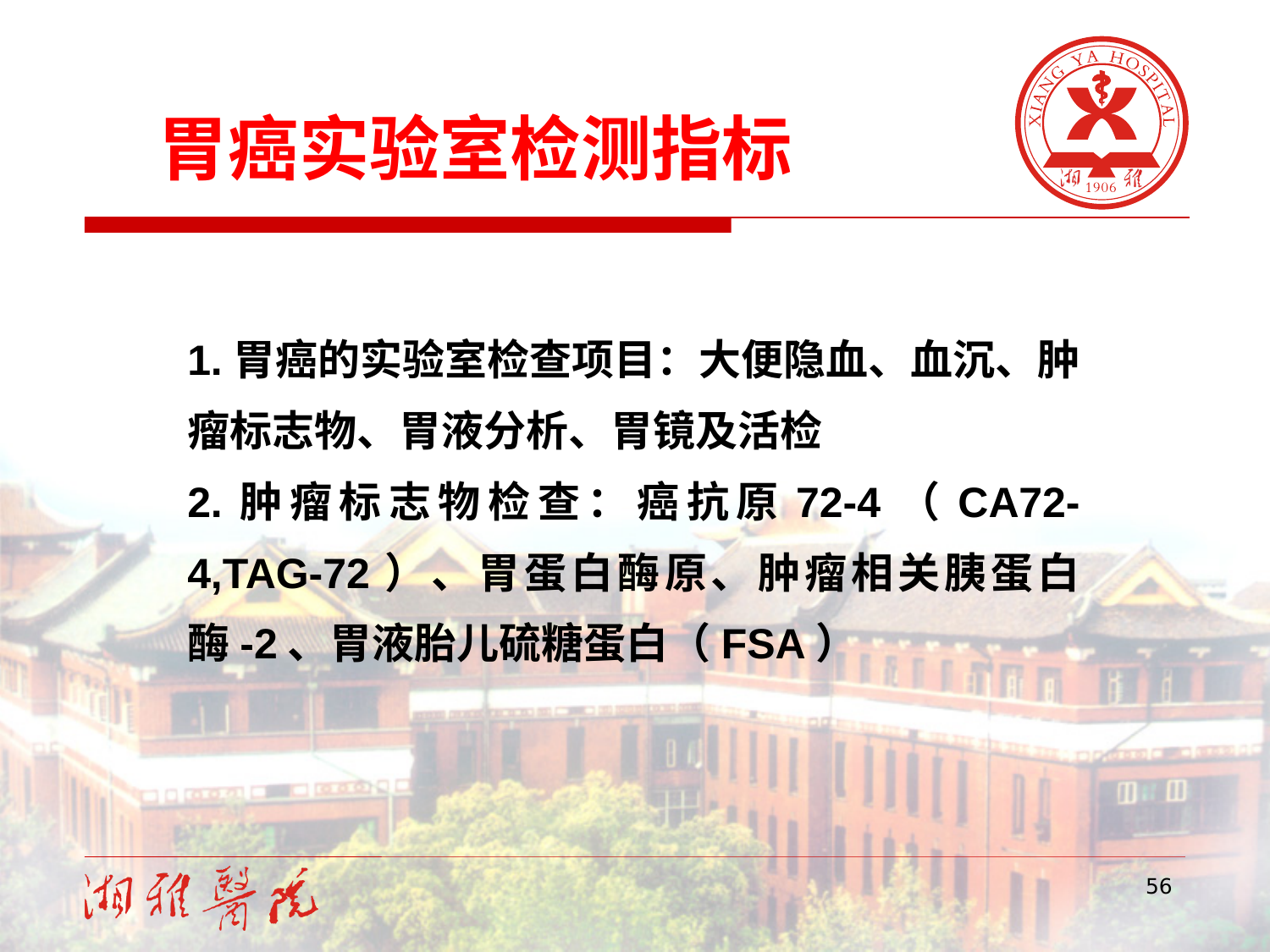

胃癌实验室检测指标
1.胃癌的实验室检查项目：大便隐血、血沉、肿瘤标志物、胃液分析、胃镜及活检
2.肿瘤标志物检查：癌抗原72-4（CA72-4,TAG-72）、胃蛋白酶原、肿瘤相关胰蛋白酶-2、胃液胎儿硫糖蛋白（FSA）
56